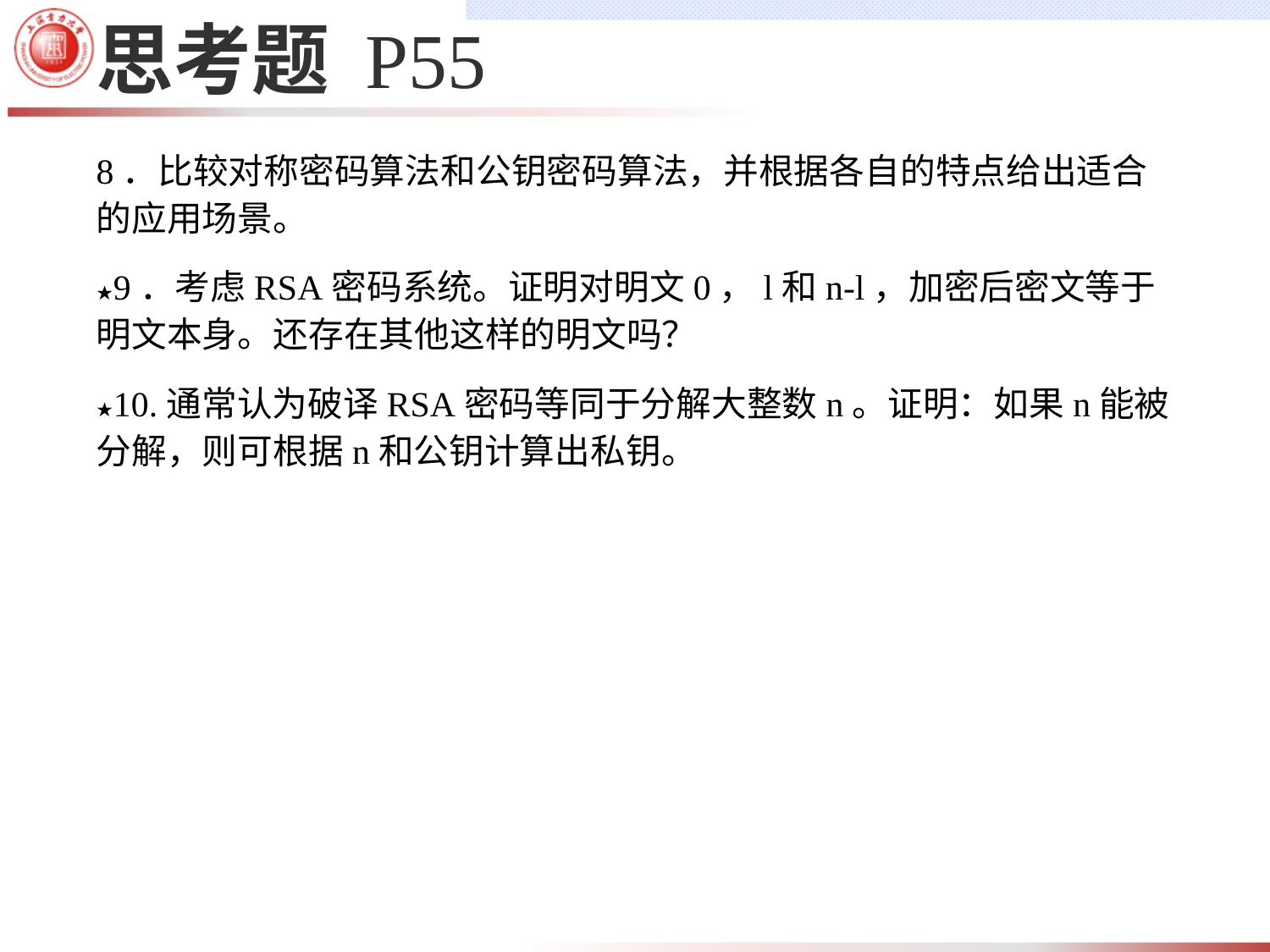

思考题 P55
8．比较对称密码算法和公钥密码算法，并根据各自的特点给出适合的应用场景。
★9．考虑RSA密码系统。证明对明文0，l和n-l，加密后密文等于明文本身。还存在其他这样的明文吗？
★10.通常认为破译RSA密码等同于分解大整数n。证明：如果n能被分解，则可根据n和公钥计算出私钥。